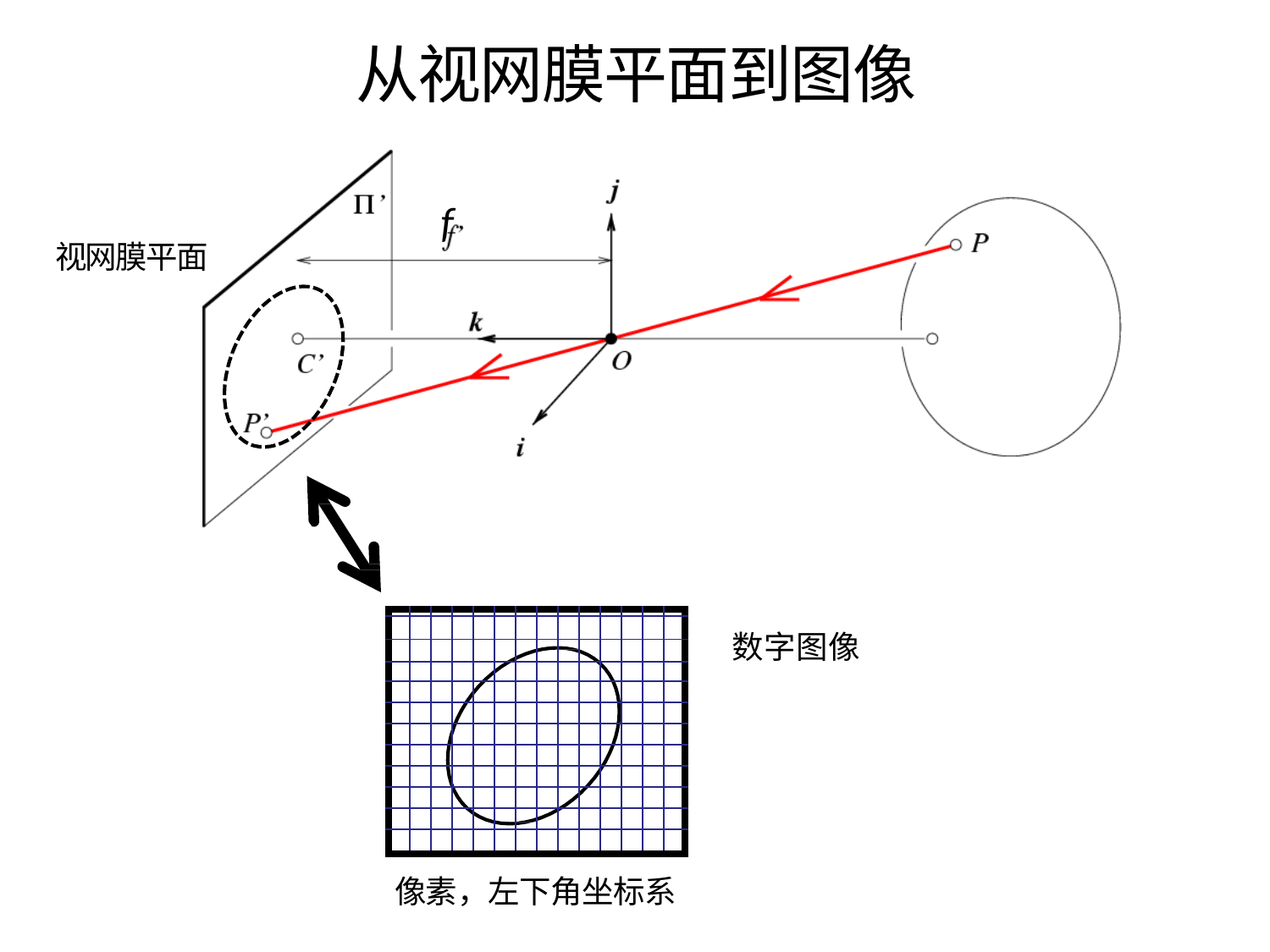

# 从视网膜平面到图像

f
视网膜平面

|  |  |  |  |  |  |  |  |  |  |  |  |  |  |
| --- | --- | --- | --- | --- | --- | --- | --- | --- | --- | --- | --- | --- | --- |
|  |  |  |  |  |  |  |  |  |  |  |  |  |  |
|  |  |  |  |  |  |  |  |  |  |  |  |  |  |
|  |  |  |  |  |  |  |  |  |  |  |  |  |  |
|  |  |  |  |  |  |  |  |  |  |  |  |  |  |
|  |  |  |  |  |  |  |  |  |  |  |  |  |  |
|  |  |  |  |  |  |  |  |  |  |  |  |  |  |
|  |  |  |  |  |  |  |  |  |  |  |  |  |  |
|  |  |  |  |  |  |  |  |  |  |  |  |  |  |
|  |  |  |  |  |  |  |  |  |  |  |  |  |  |
|  |  |  |  |  |  |  |  |  |  |  |  |  |  |
|  |  |  |  |  |  |  |  |  |  |  |  |  |  |
数字图像

像素，左下角坐标系